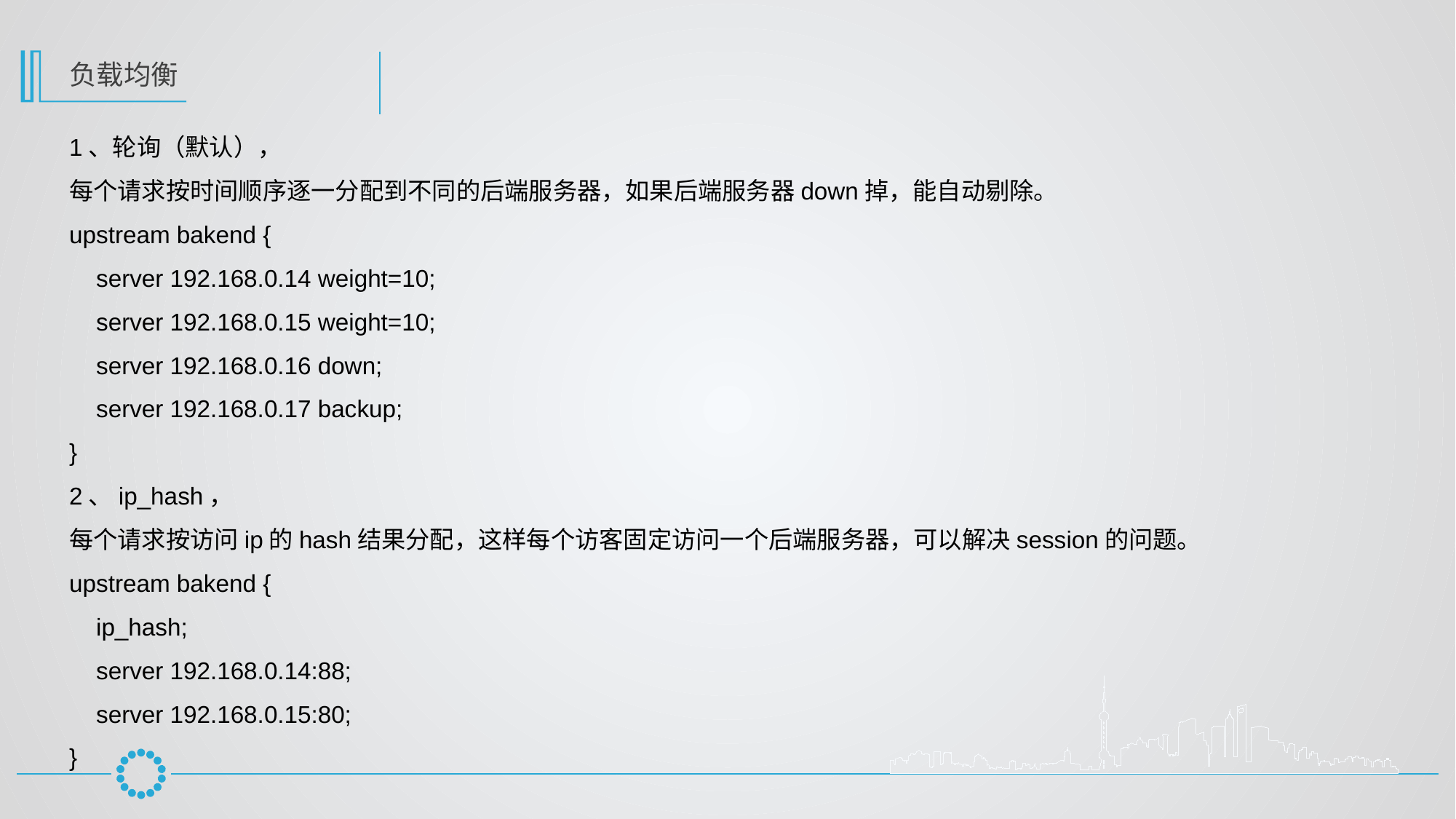

负载均衡
1、轮询（默认），
每个请求按时间顺序逐一分配到不同的后端服务器，如果后端服务器down掉，能自动剔除。
upstream bakend {
    server 192.168.0.14 weight=10;
    server 192.168.0.15 weight=10;
    server 192.168.0.16 down;
    server 192.168.0.17 backup;
}
2、ip_hash，
每个请求按访问ip的hash结果分配，这样每个访客固定访问一个后端服务器，可以解决session的问题。
upstream bakend {
    ip_hash;
    server 192.168.0.14:88;
    server 192.168.0.15:80;
}
27